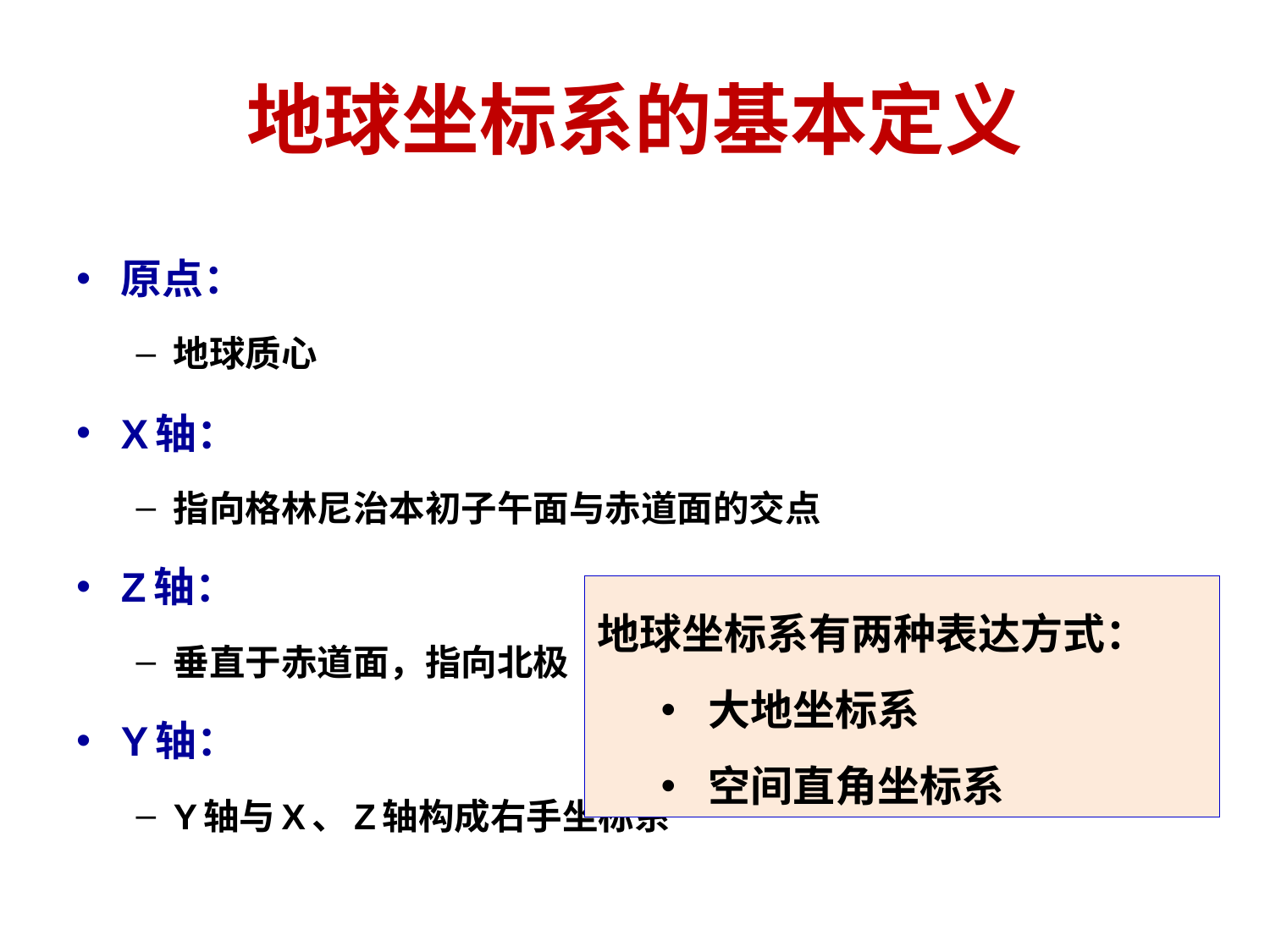

# 地球坐标系的基本定义
原点：
地球质心
X轴：
指向格林尼治本初子午面与赤道面的交点
Z轴：
垂直于赤道面，指向北极
Y轴：
Y轴与X、Z轴构成右手坐标系

地球坐标系有两种表达方式：
大地坐标系
空间直角坐标系